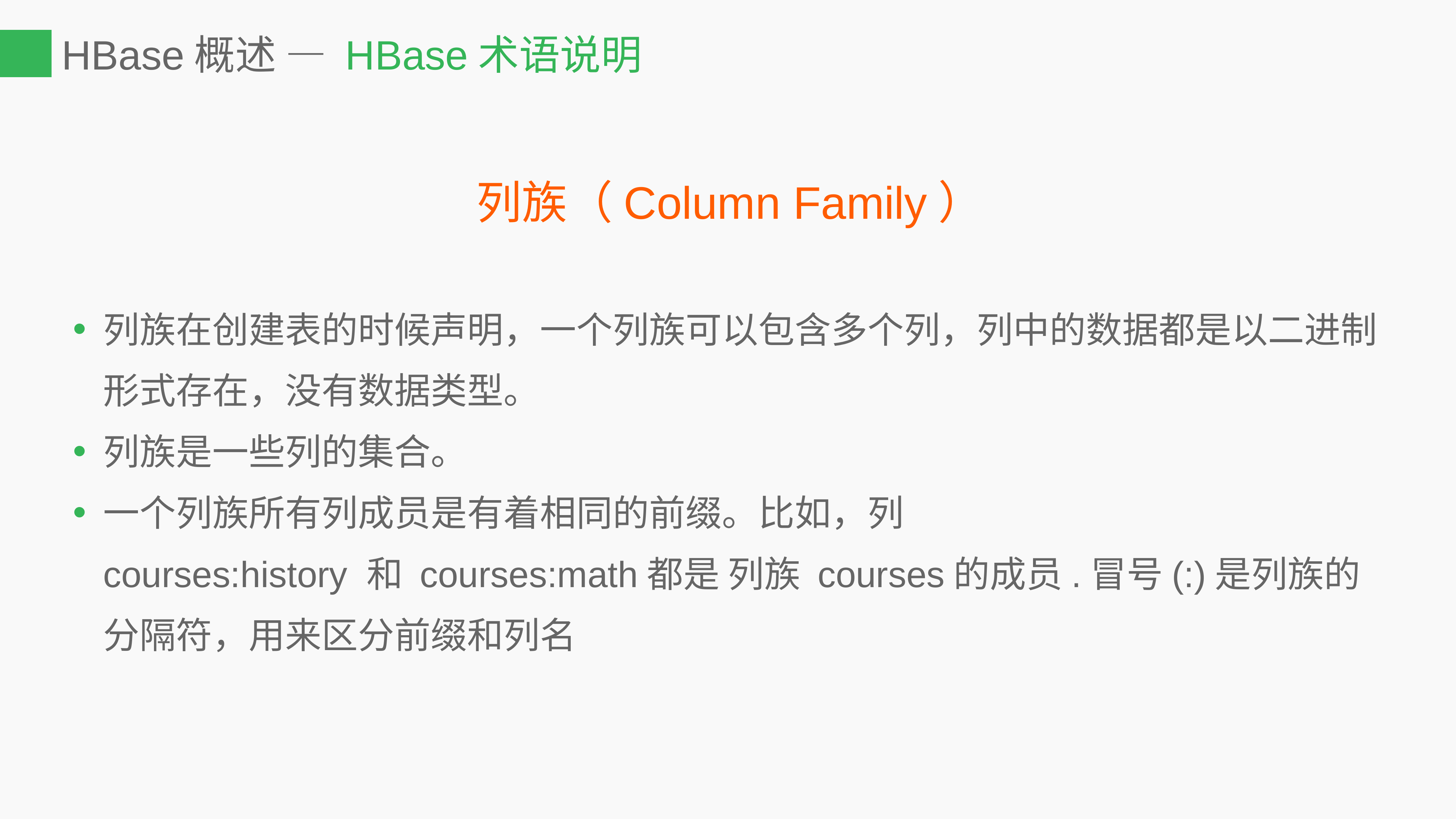

# HBase概述 — HBase术语说明
列族（Column Family）

列族在创建表的时候声明，一个列族可以包含多个列，列中的数据都是以二进制形式存在，没有数据类型。
列族是一些列的集合。
一个列族所有列成员是有着相同的前缀。比如，列courses:history 和 courses:math都是 列族 courses的成员.冒号(:)是列族的分隔符，用来区分前缀和列名